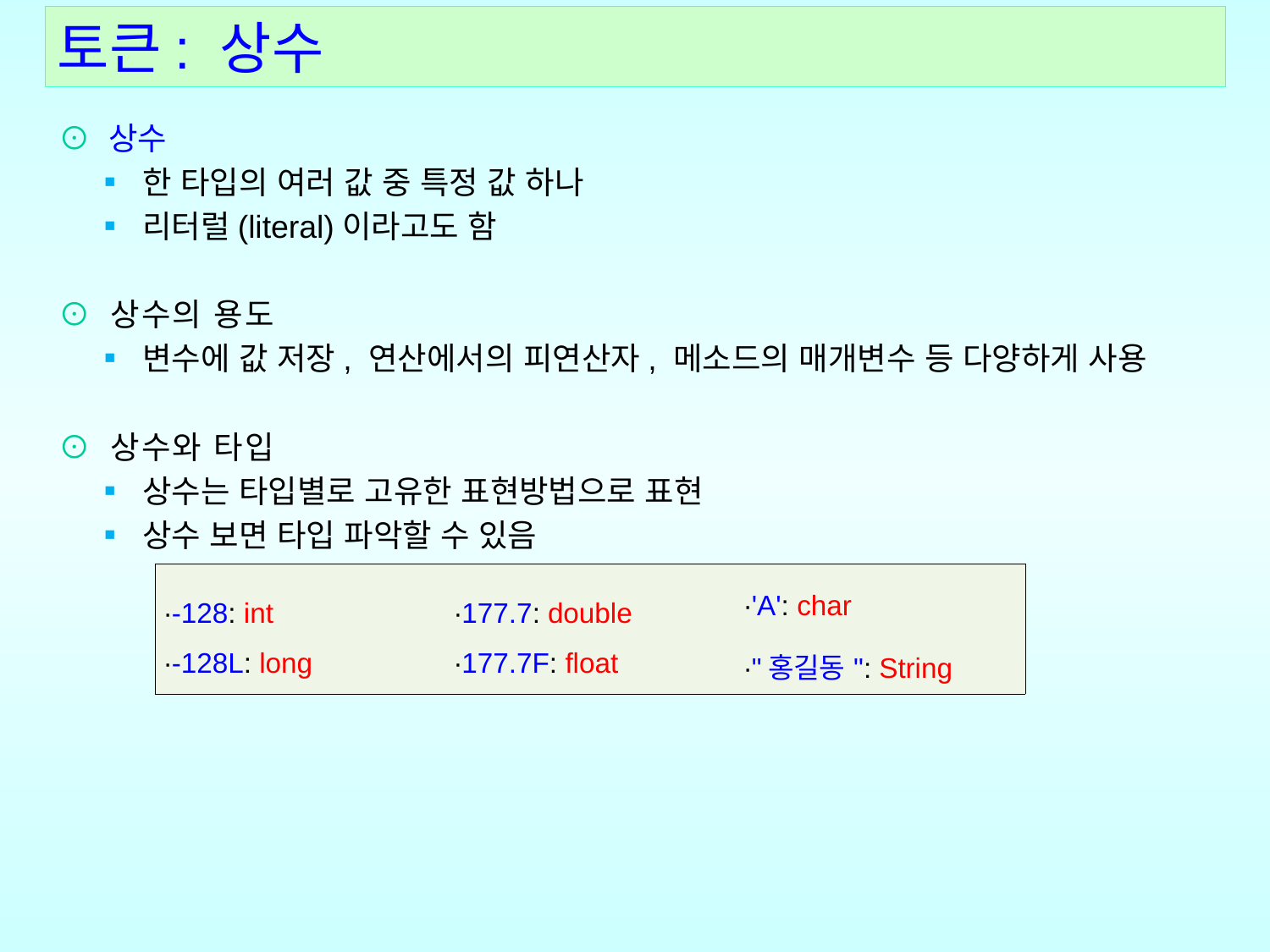

토큰: 상수
⊙ 상수
    ▪ 한 타입의 여러 값 중 특정 값 하나
    ▪ 리터럴(literal)이라고도 함

⊙ 상수의 용도
    ▪ 변수에 값 저장, 연산에서의 피연산자, 메소드의 매개변수 등 다양하게 사용

⊙ 상수와 타입
    ▪ 상수는 타입별로 고유한 표현방법으로 표현
    ▪ 상수 보면 타입 파악할 수 있음
| ∙-128: int ∙-128L: long | ∙177.7: double ∙177.7F: float | ∙'A': char ∙"홍길동": String |
| --- | --- | --- |